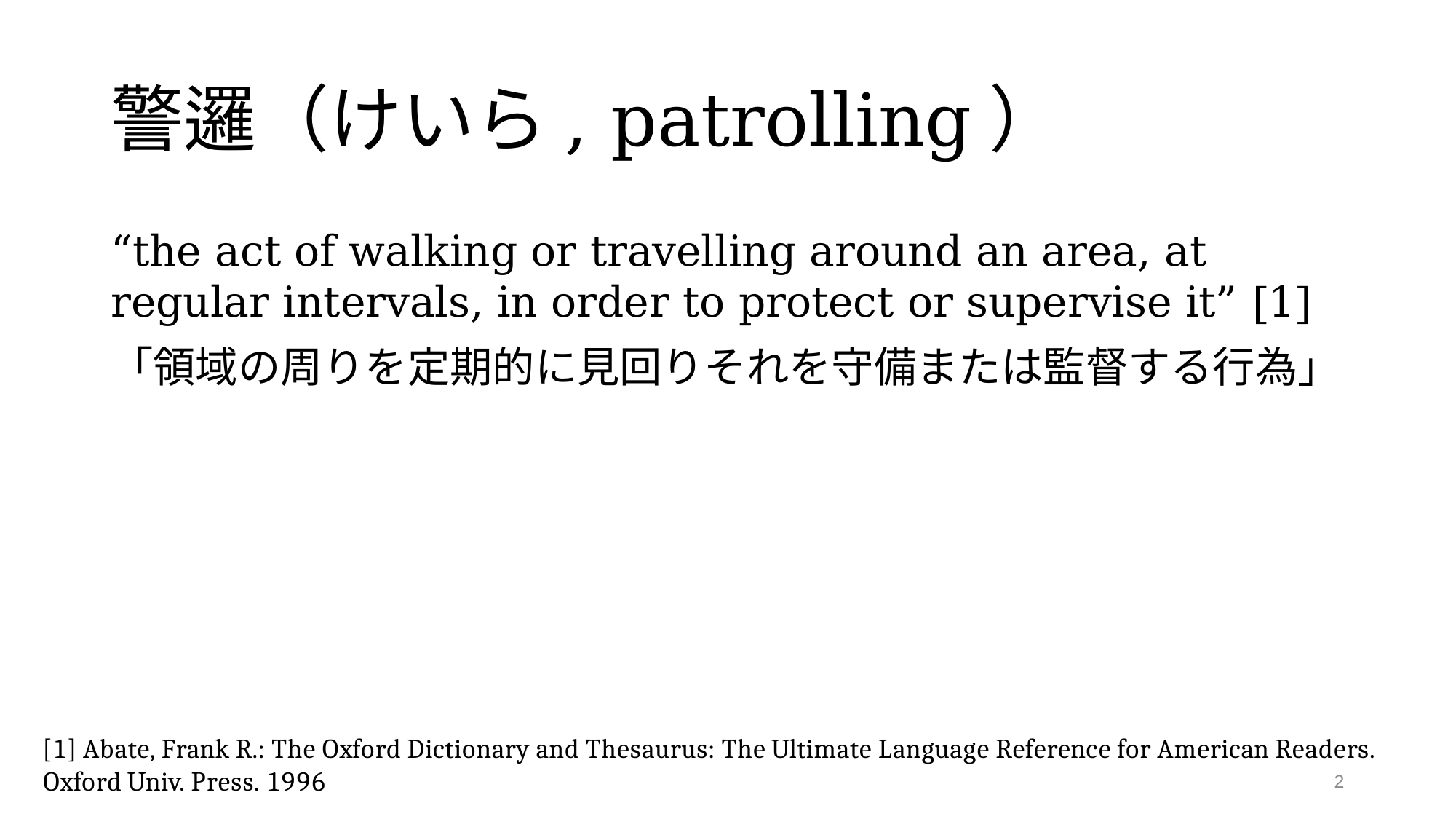

# 警邏（けいら, patrolling）
“the act of walking or travelling around an area, at regular intervals, in order to protect or supervise it” [1]
「領域の周りを定期的に見回りそれを守備または監督する行為」

[1] Abate, Frank R.: The Oxford Dictionary and Thesaurus: The Ultimate Language Reference for American Readers. Oxford Univ. Press. 1996
2